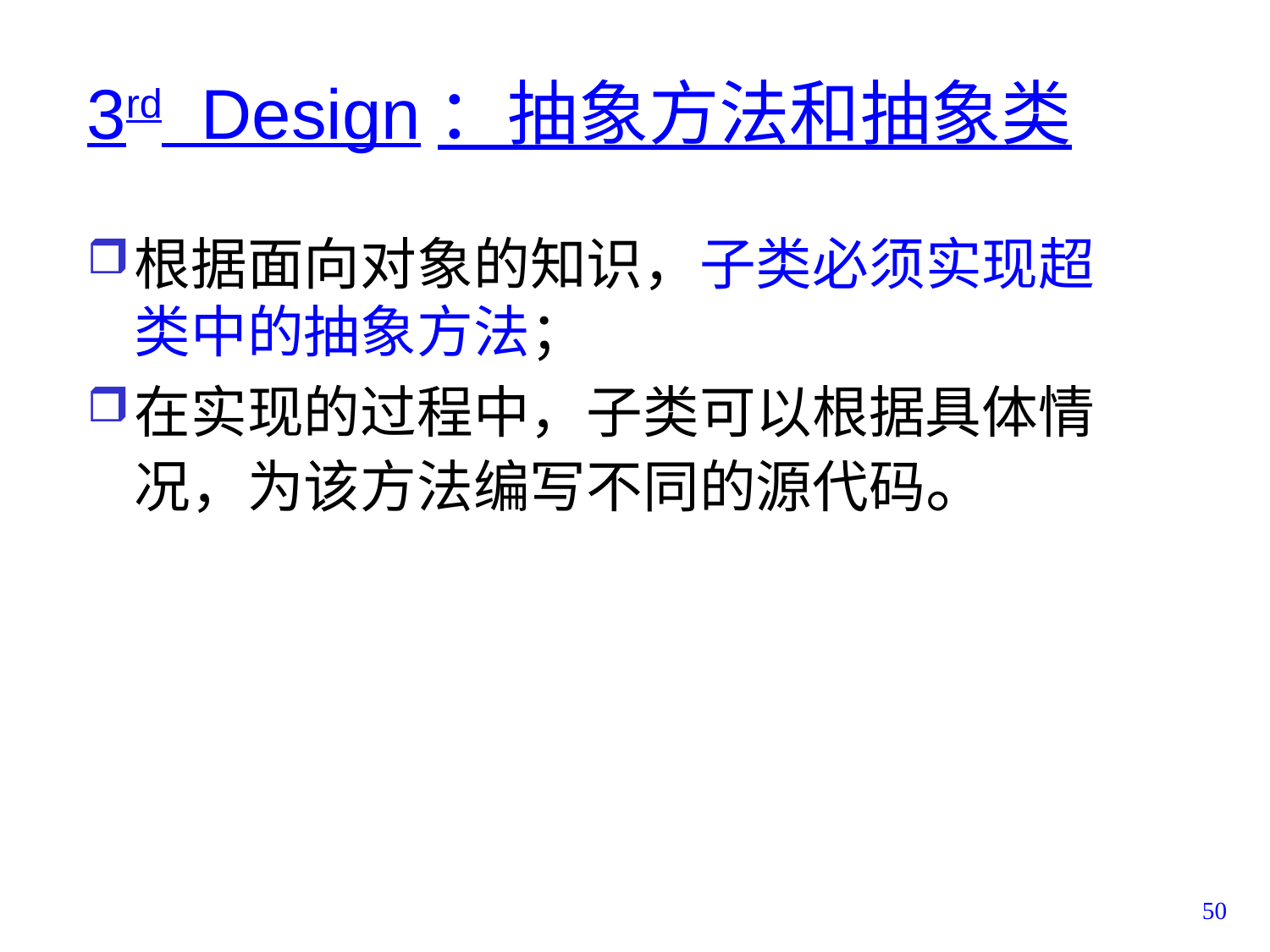

# 3rd  Design：抽象方法和抽象类
根据面向对象的知识，子类必须实现超类中的抽象方法；
在实现的过程中，子类可以根据具体情况，为该方法编写不同的源代码。
50